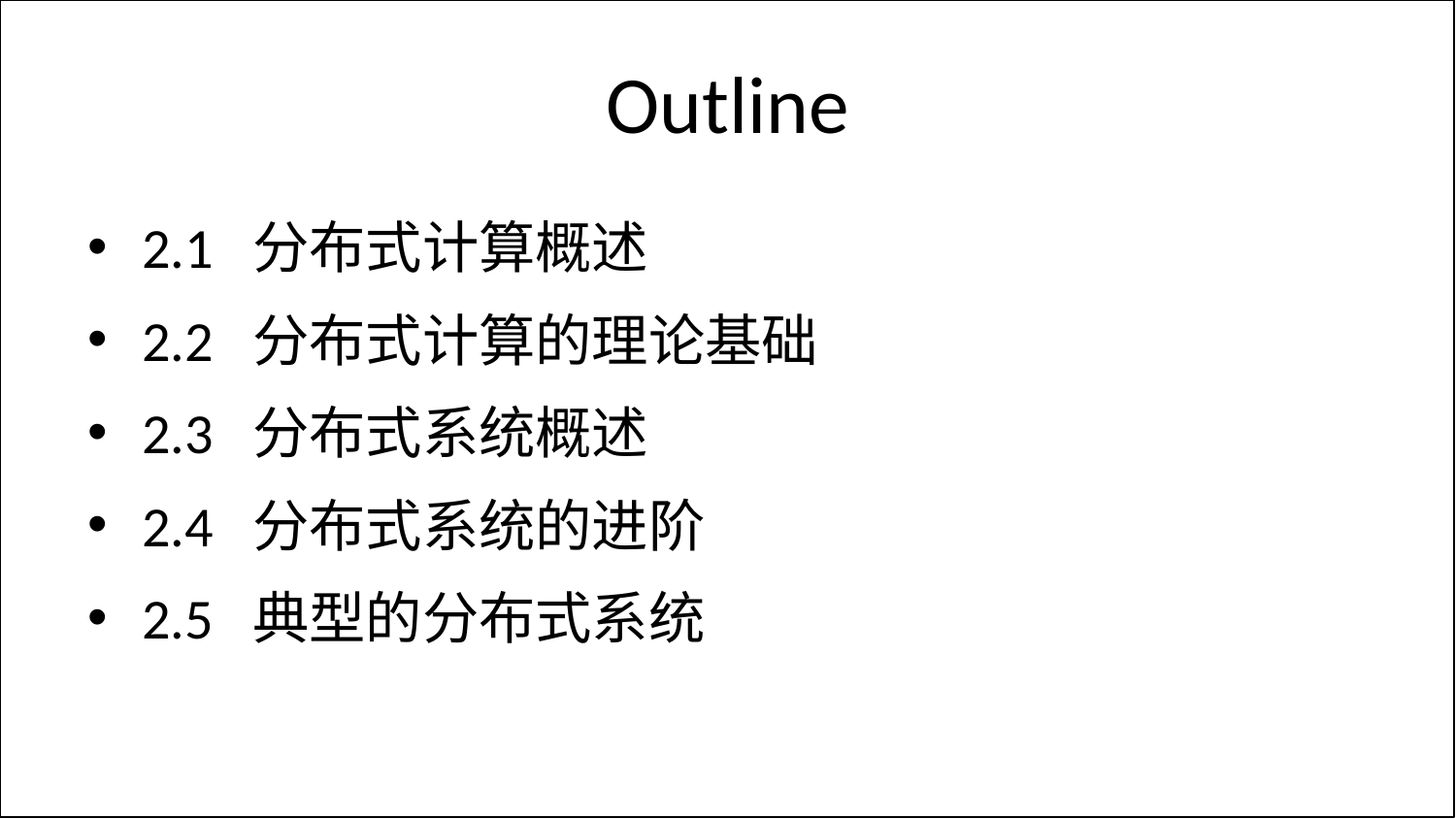

# Outline
2.1  分布式计算概述
2.2  分布式计算的理论基础
2.3  分布式系统概述
2.4  分布式系统的进阶
2.5  典型的分布式系统

Domain expertise
Data Science
Mathematics
Statistics
Machine Learning
Data engineering